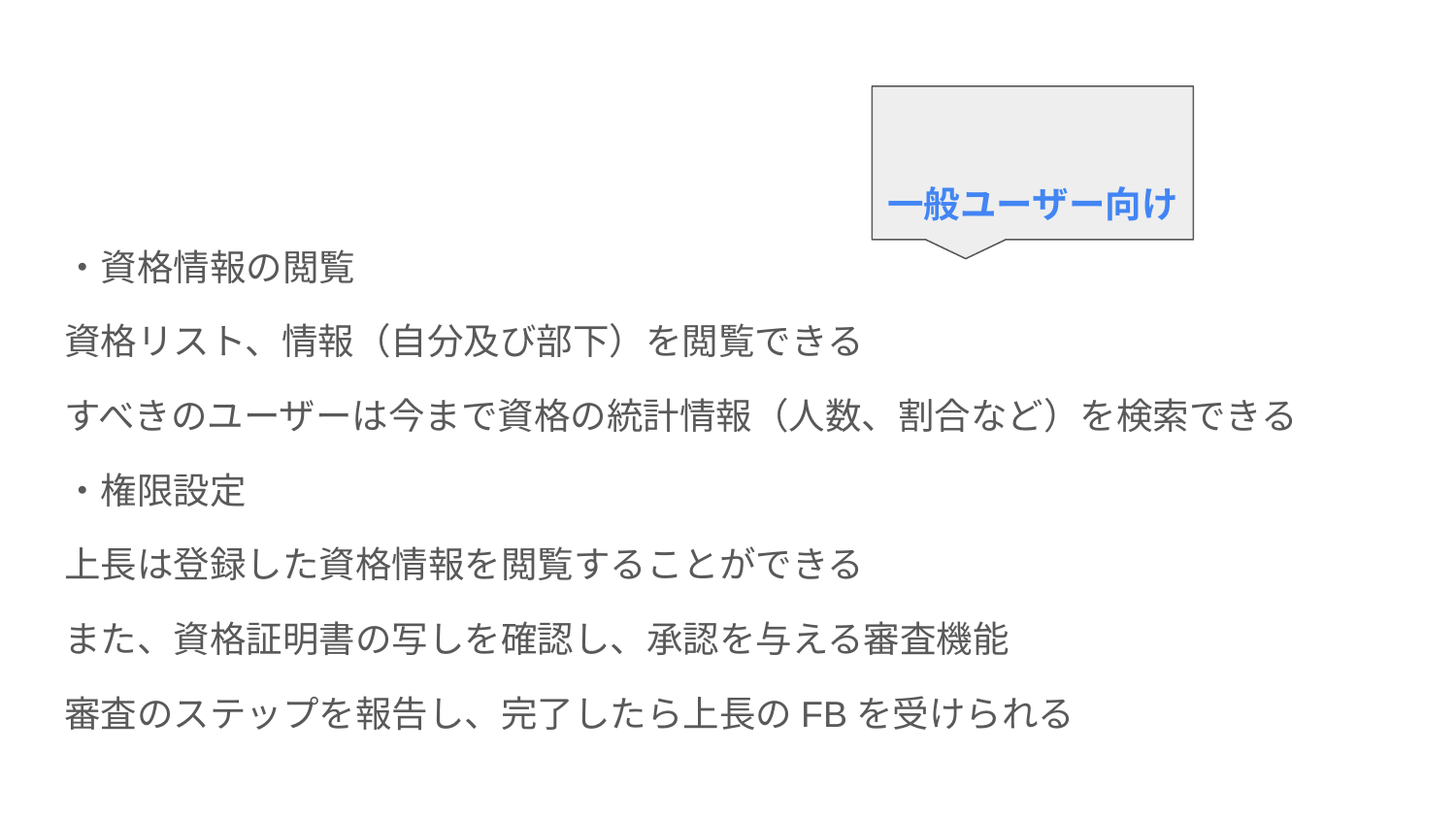

一般ユーザー向け
・資格情報の閲覧
資格リスト、情報（自分及び部下）を閲覧できる
すべきのユーザーは今まで資格の統計情報（人数、割合など）を検索できる
・権限設定
上長は登録した資格情報を閲覧することができる
また、資格証明書の写しを確認し、承認を与える審査機能
審査のステップを報告し、完了したら上長のFBを受けられる